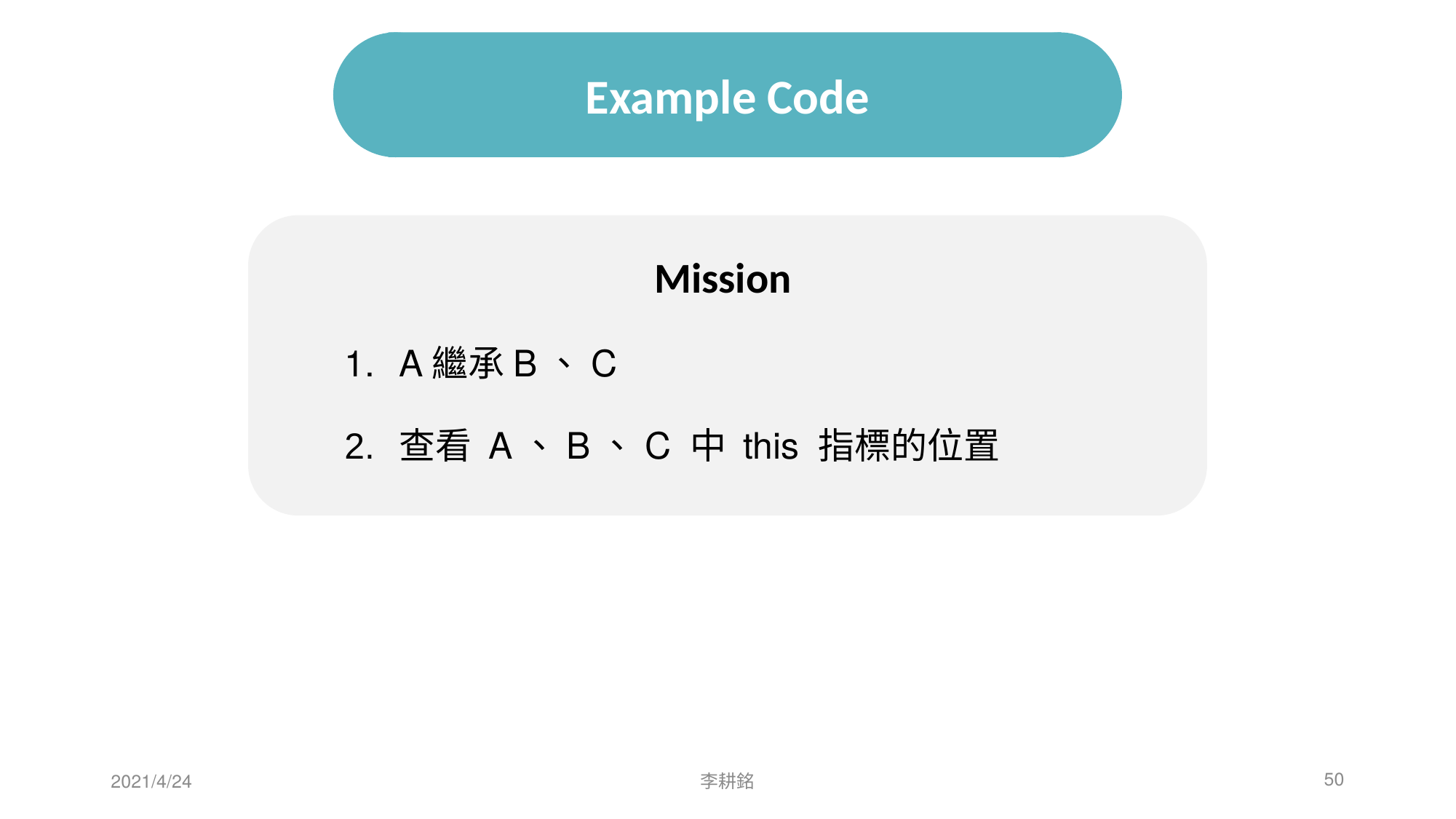

# Example Code

Mission
A繼承B、C
查看 A、B、C 中 this 指標的位置
2021/4/24
李耕銘
50